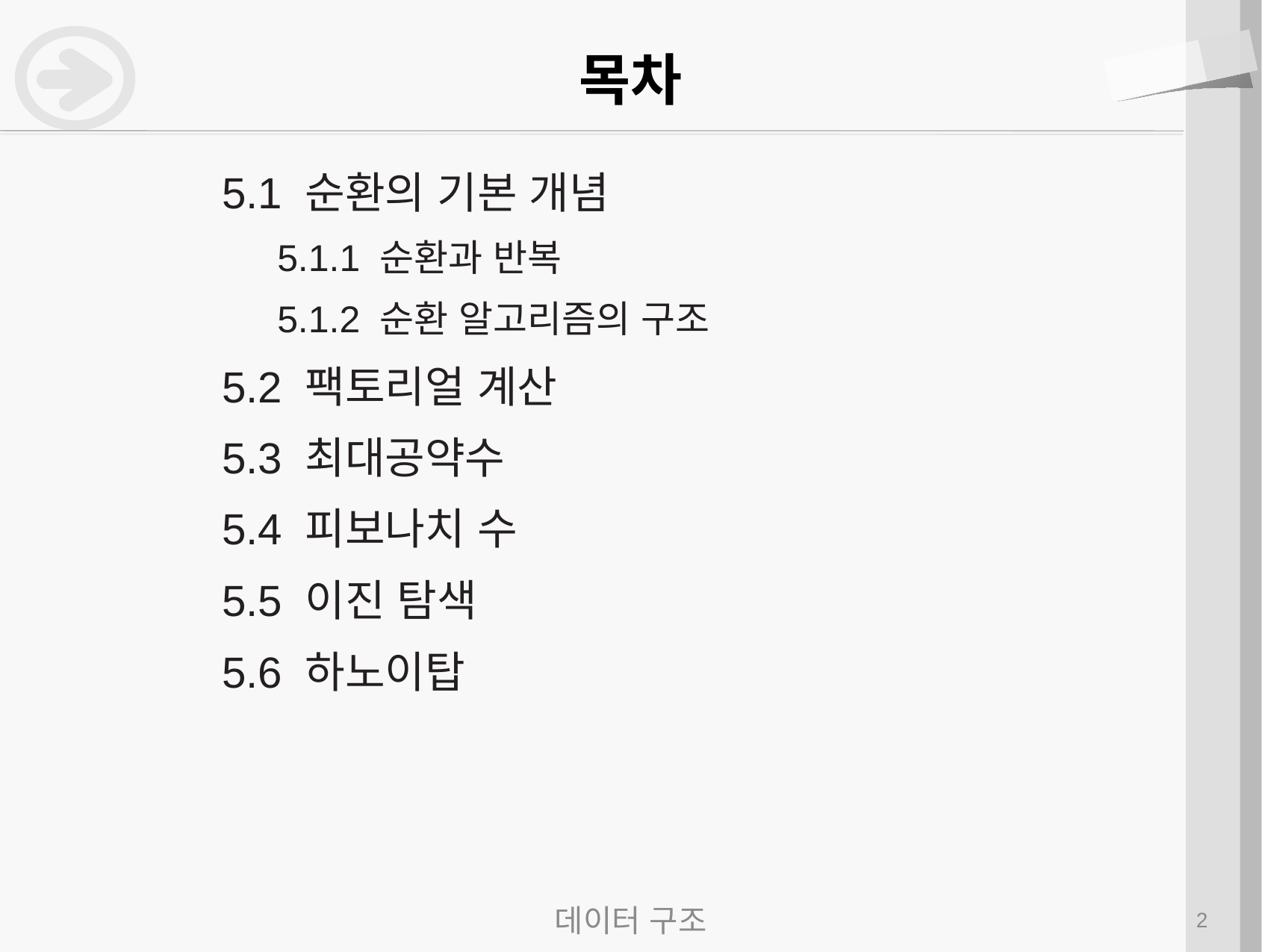

# 목차
5.1 순환의 기본 개념
5.1.1 순환과 반복
5.1.2 순환 알고리즘의 구조
5.2 팩토리얼 계산
5.3 최대공약수
5.4 피보나치 수
5.5 이진 탐색
5.6 하노이탑
데이터 구조
2